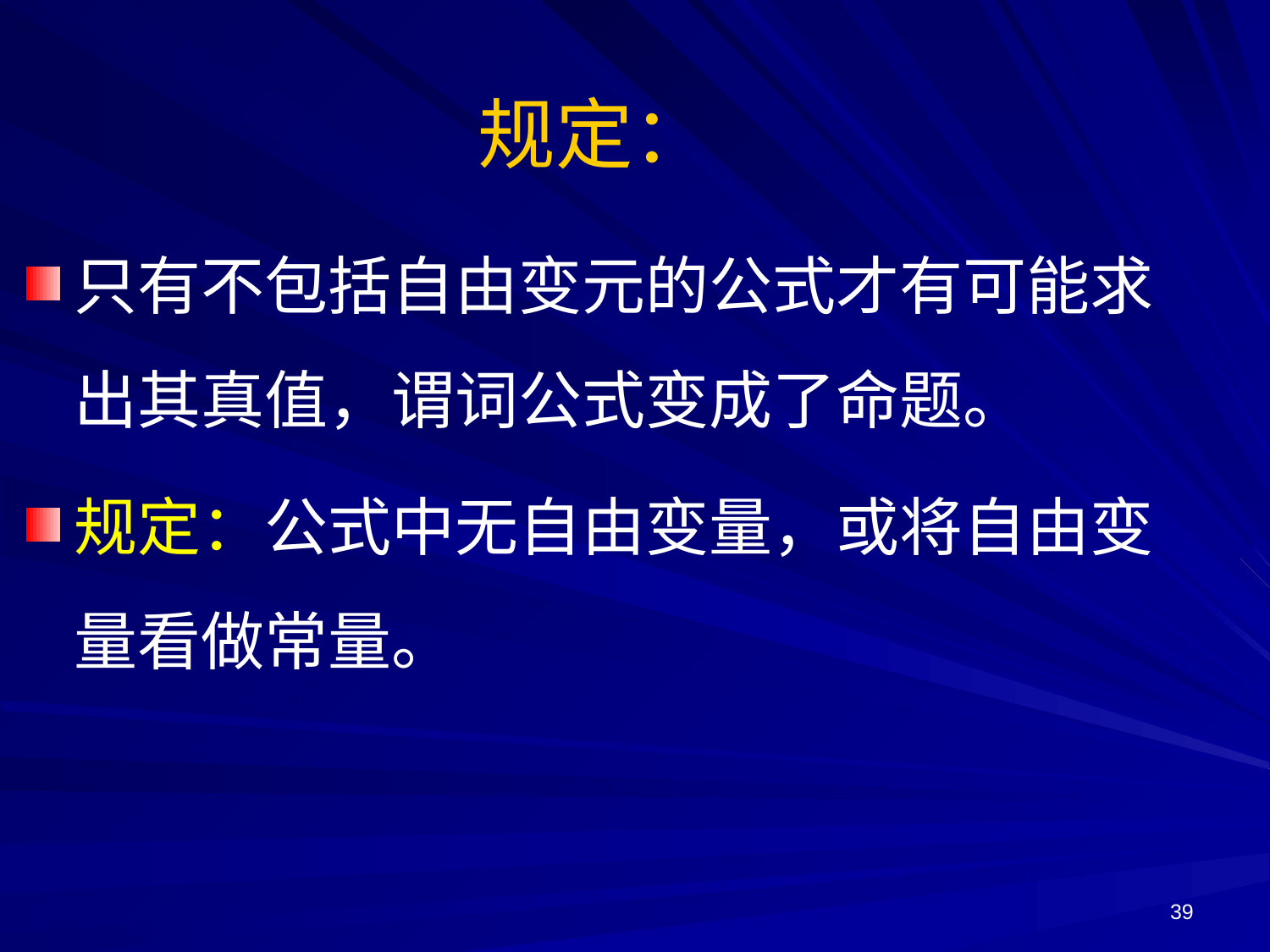

# 规定：
只有不包括自由变元的公式才有可能求出其真值，谓词公式变成了命题。
规定：公式中无自由变量，或将自由变量看做常量。
39